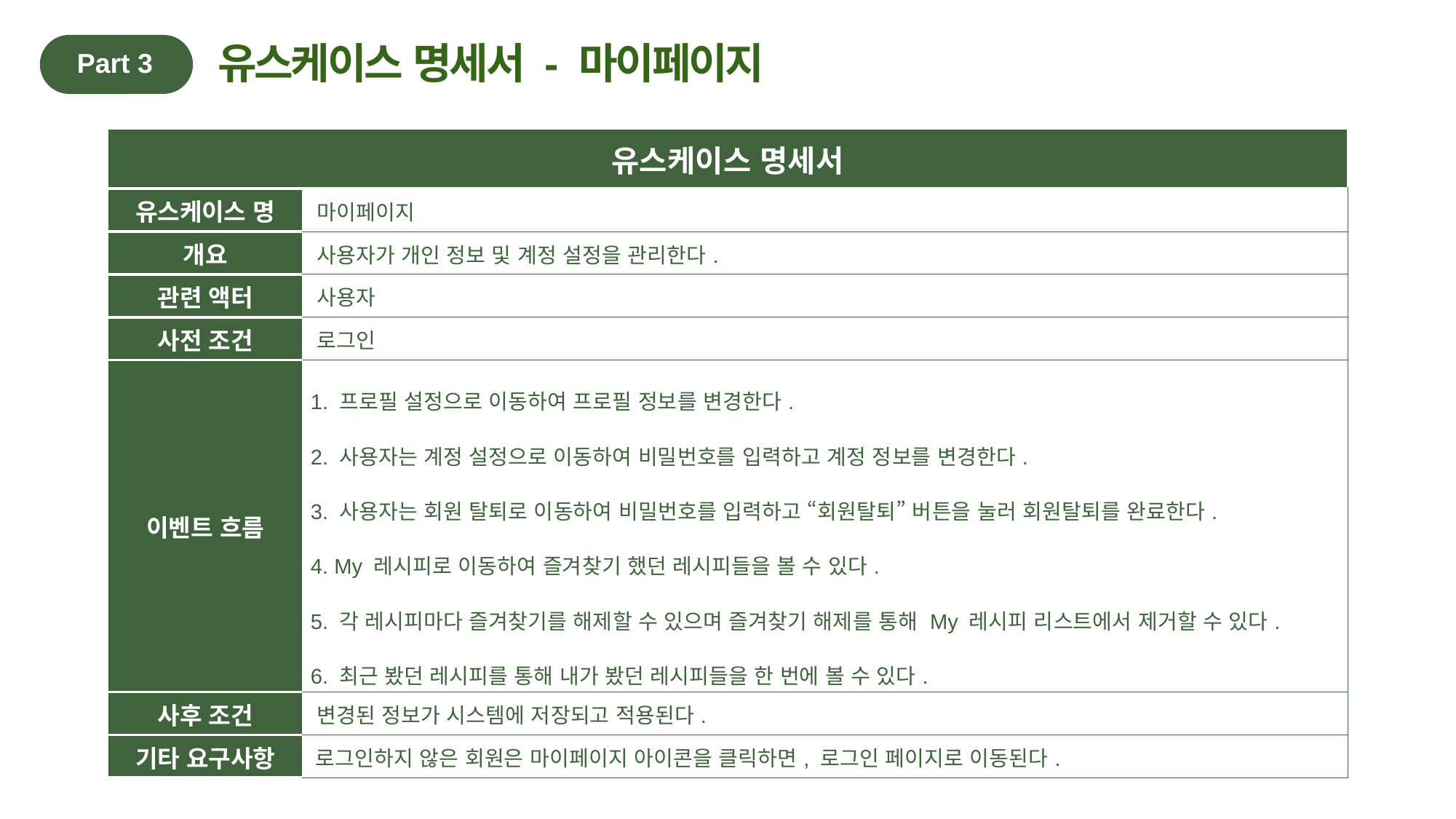

유스케이스 명세서 - 마이페이지

Part 3
| 유스케이스 명세서 |  |
| --- | --- |
| 유스케이스 명 | 마이페이지 |
| 개요 | 사용자가 개인 정보 및 계정 설정을 관리한다. |
| 관련 액터 | 사용자 |
| 사전 조건 | 로그인 |
| 이벤트 흐름 | 1. 프로필 설정으로 이동하여 프로필 정보를 변경한다. 2. 사용자는 계정 설정으로 이동하여 비밀번호를 입력하고 계정 정보를 변경한다. 3. 사용자는 회원 탈퇴로 이동하여 비밀번호를 입력하고 “회원탈퇴” 버튼을 눌러 회원탈퇴를 완료한다. 4. My 레시피로 이동하여 즐겨찾기 했던 레시피들을 볼 수 있다. 5. 각 레시피마다 즐겨찾기를 해제할 수 있으며 즐겨찾기 해제를 통해 My 레시피 리스트에서 제거할 수 있다. 6. 최근 봤던 레시피를 통해 내가 봤던 레시피들을 한 번에 볼 수 있다. |
| 사후 조건 | 변경된 정보가 시스템에 저장되고 적용된다. |
| 기타 요구사항 | 로그인하지 않은 회원은 마이페이지 아이콘을 클릭하면, 로그인 페이지로 이동된다. |